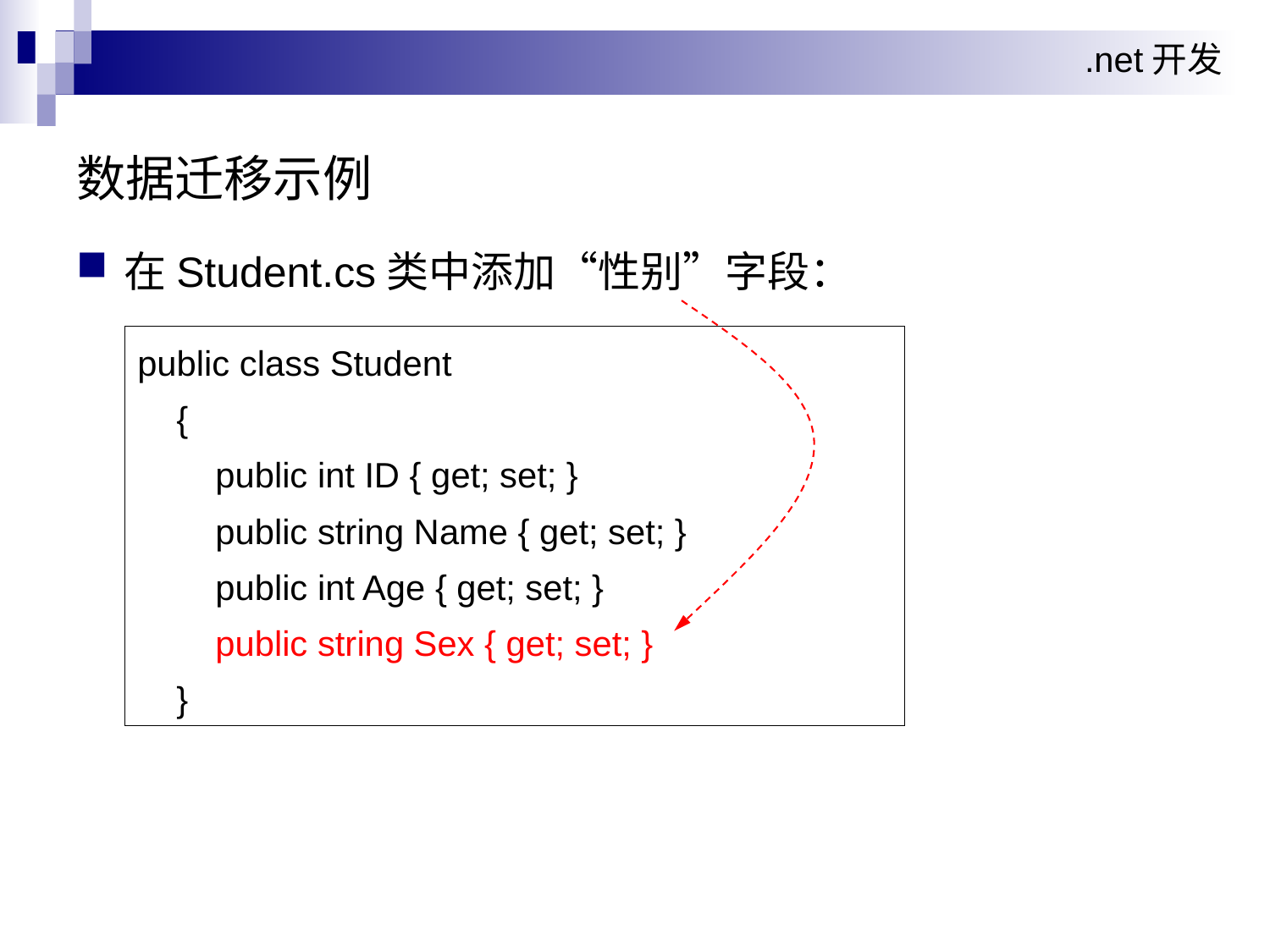

数据迁移示例
在Student.cs类中添加“性别”字段：

public class Student
    {
        public int ID { get; set; }
        public string Name { get; set; }
        public int Age { get; set; }
        public string Sex { get; set; }
    }